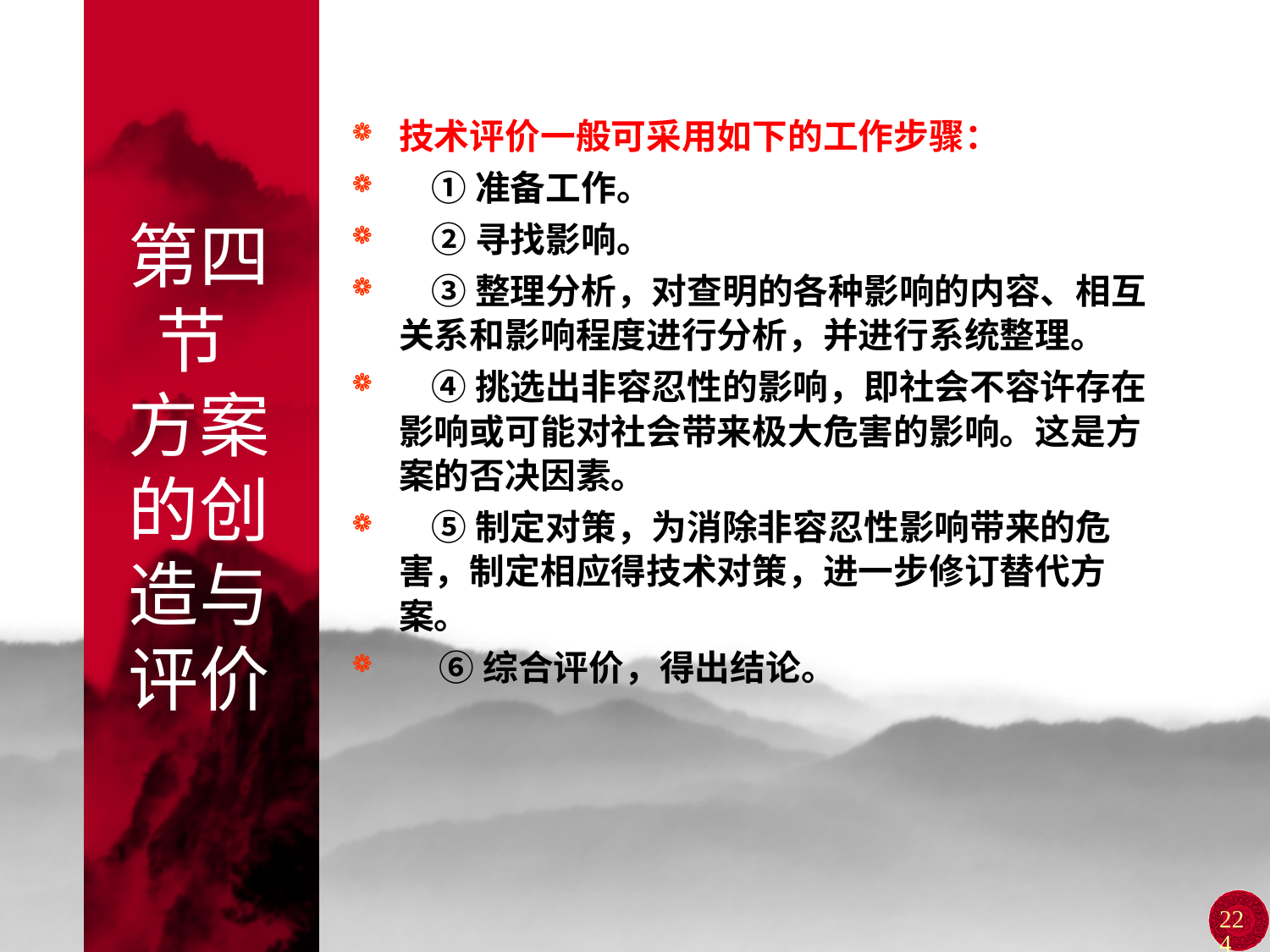

# 第四节  方案的创造与评价
技术评价一般可采用如下的工作步骤：
    ①准备工作。
    ②寻找影响。
    ③整理分析，对查明的各种影响的内容、相互关系和影响程度进行分析，并进行系统整理。
    ④挑选出非容忍性的影响，即社会不容许存在影响或可能对社会带来极大危害的影响。这是方案的否决因素。
    ⑤制定对策，为消除非容忍性影响带来的危害，制定相应得技术对策，进一步修订替代方案。
     ⑥综合评价，得出结论。

224